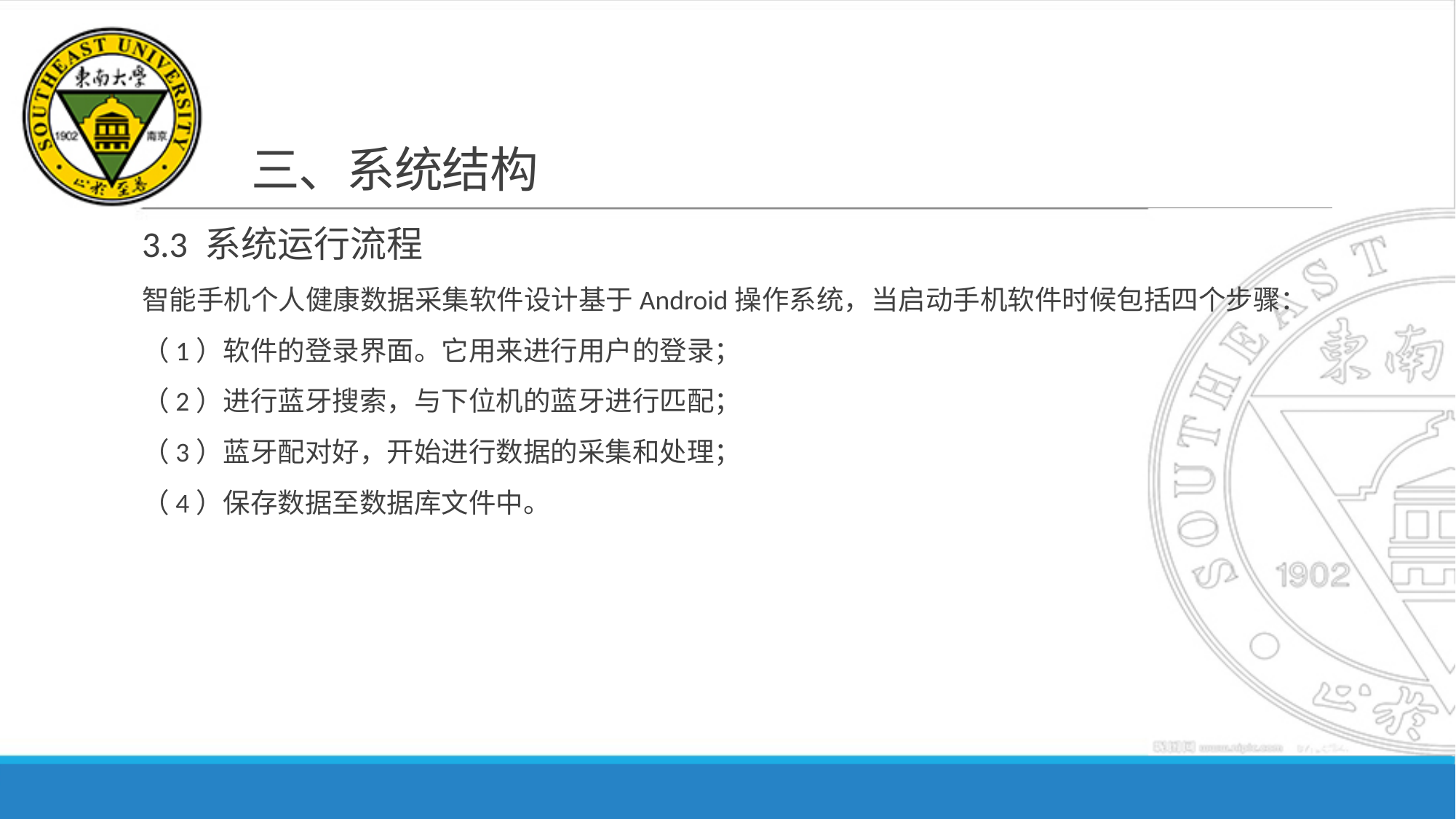

# 三、系统结构
3.3 系统运行流程
智能手机个人健康数据采集软件设计基于Android操作系统，当启动手机软件时候包括四个步骤：
（1）软件的登录界面。它用来进行用户的登录；
（2）进行蓝牙搜索，与下位机的蓝牙进行匹配；
（3）蓝牙配对好，开始进行数据的采集和处理；
（4）保存数据至数据库文件中。